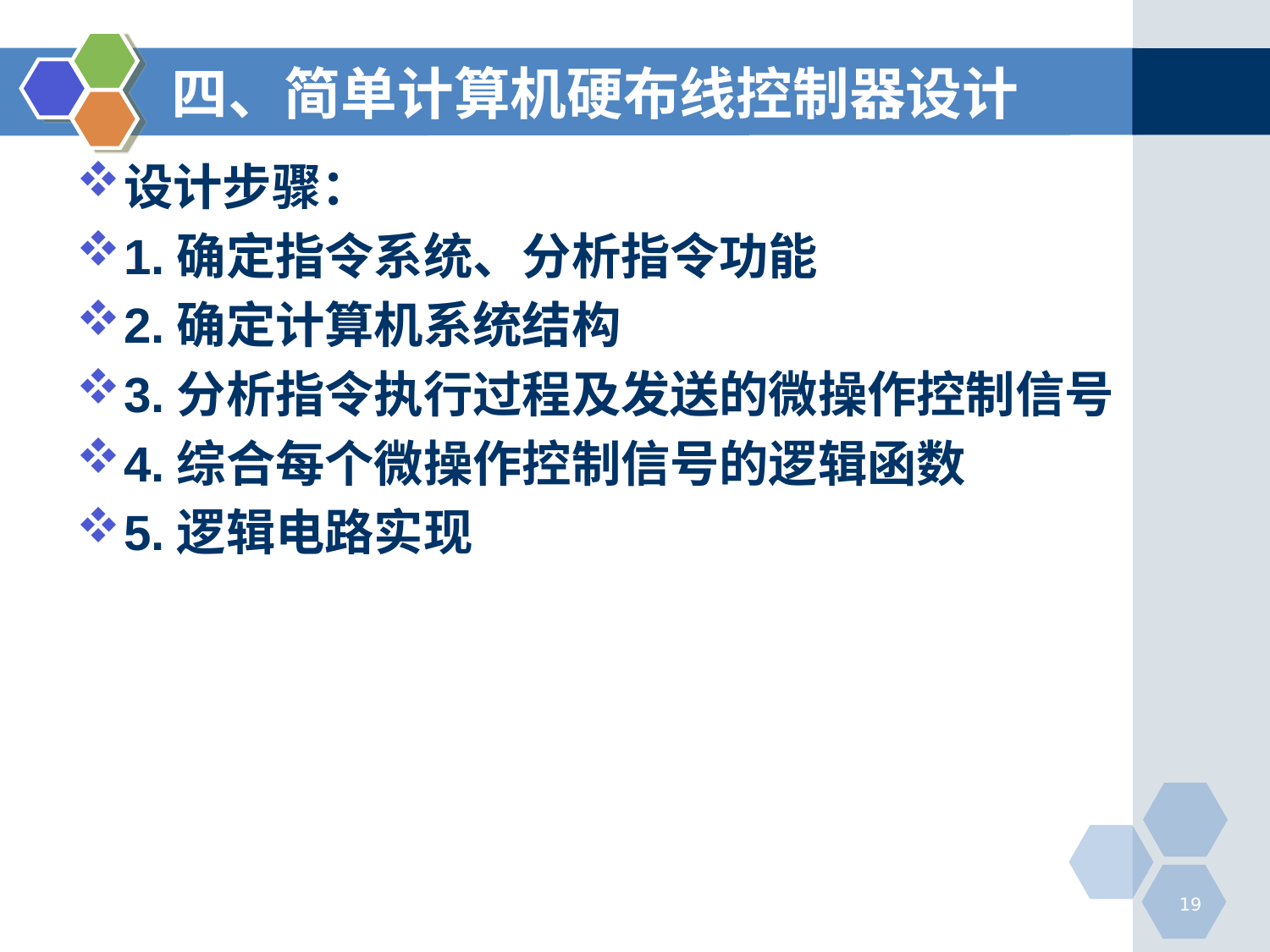

# 四、简单计算机硬布线控制器设计
设计步骤：
1.确定指令系统、分析指令功能
2.确定计算机系统结构
3.分析指令执行过程及发送的微操作控制信号
4.综合每个微操作控制信号的逻辑函数
5.逻辑电路实现

19